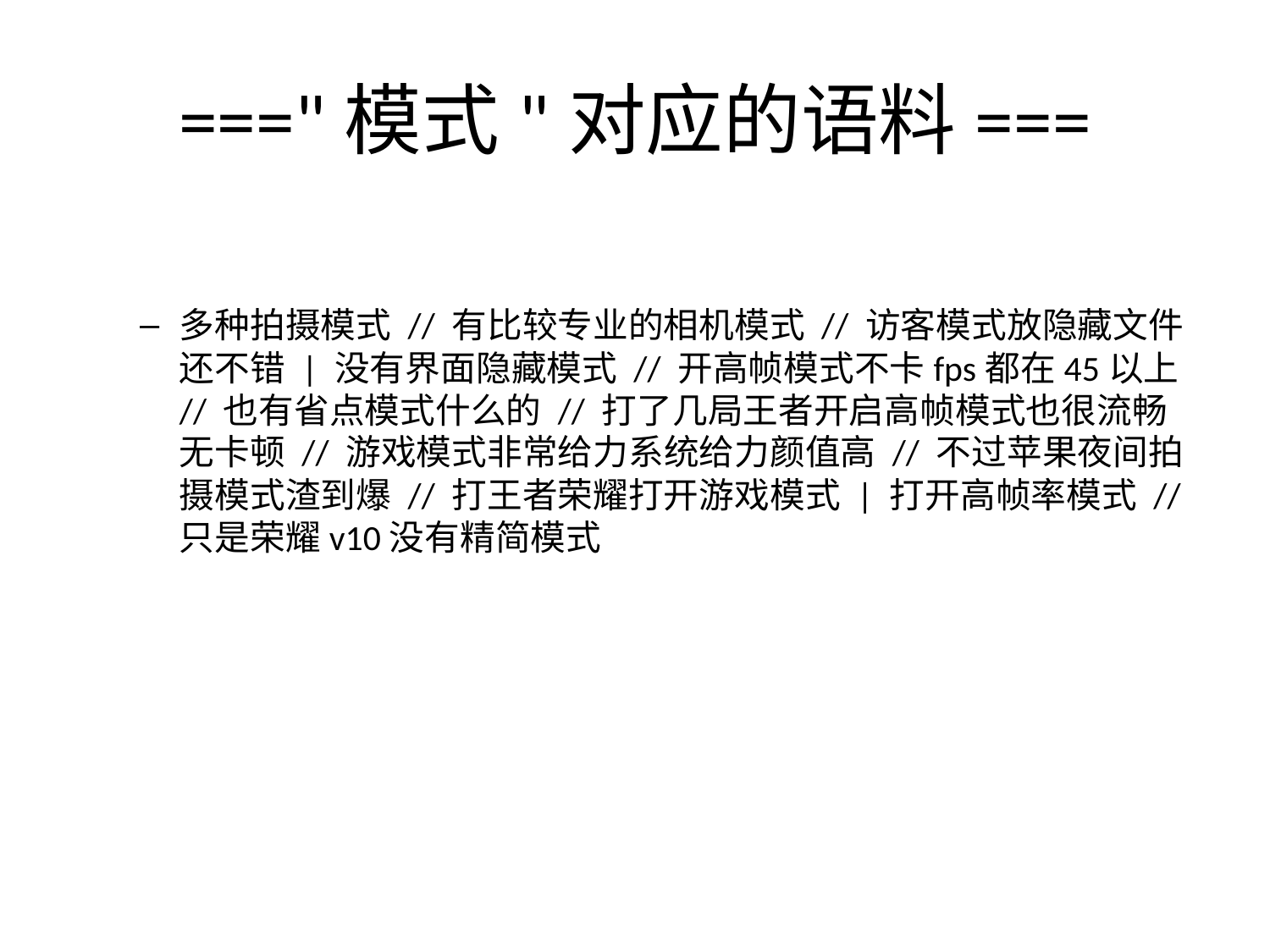

# ==="模式"对应的语料===

多种拍摄模式 // 有比较专业的相机模式 // 访客模式放隐藏文件还不错 | 没有界面隐藏模式 // 开高帧模式不卡fps都在45以上 // 也有省点模式什么的 // 打了几局王者开启高帧模式也很流畅无卡顿 // 游戏模式非常给力系统给力颜值高 // 不过苹果夜间拍摄模式渣到爆 // 打王者荣耀打开游戏模式 | 打开高帧率模式 // 只是荣耀v10没有精简模式